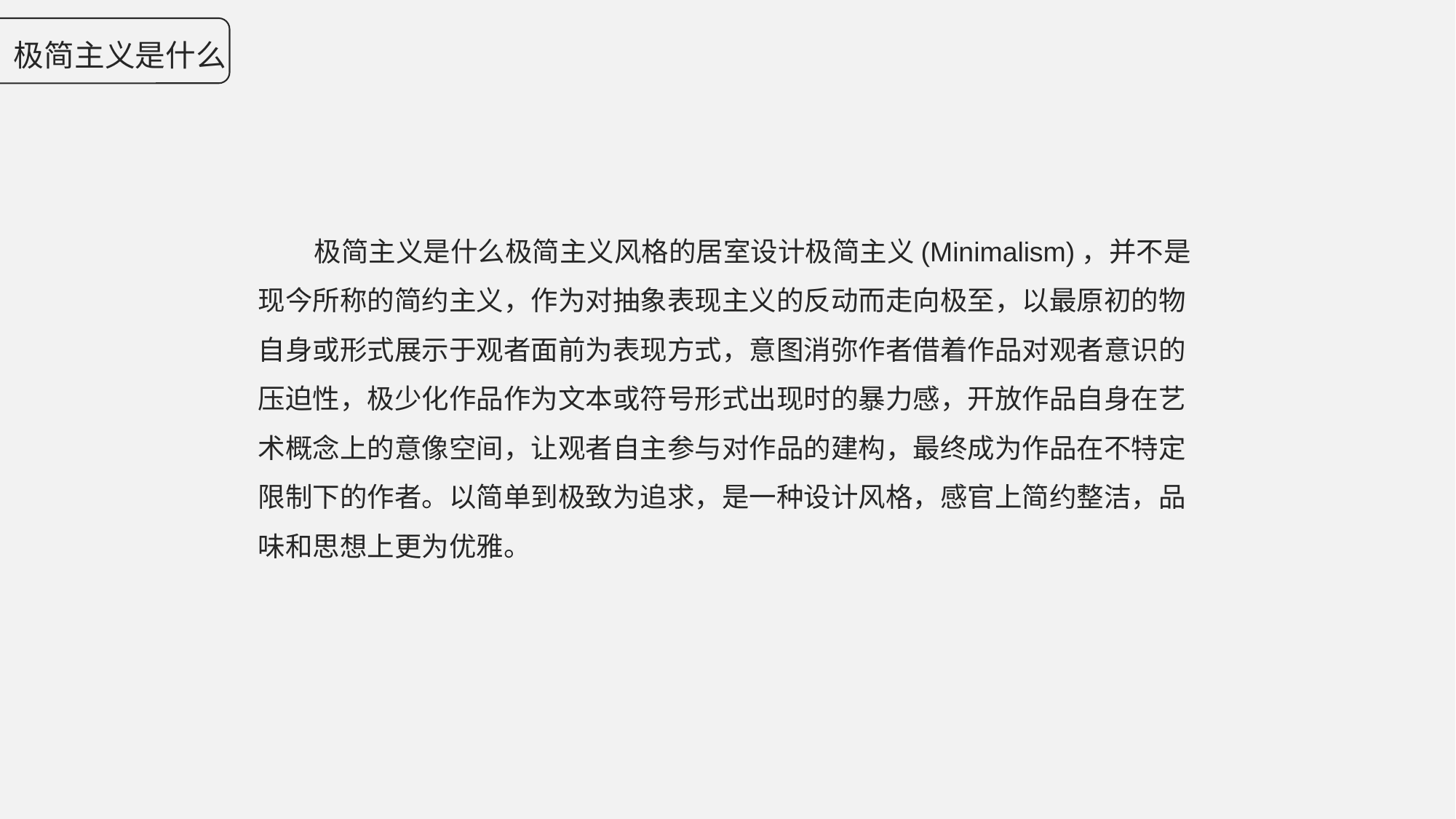

极简主义是什么
        极简主义是什么极简主义风格的居室设计极简主义(Minimalism)，并不是现今所称的简约主义，作为对抽象表现主义的反动而走向极至，以最原初的物自身或形式展示于观者面前为表现方式，意图消弥作者借着作品对观者意识的压迫性，极少化作品作为文本或符号形式出现时的暴力感，开放作品自身在艺术概念上的意像空间，让观者自主参与对作品的建构，最终成为作品在不特定限制下的作者。以简单到极致为追求，是一种设计风格，感官上简约整洁，品味和思想上更为优雅。